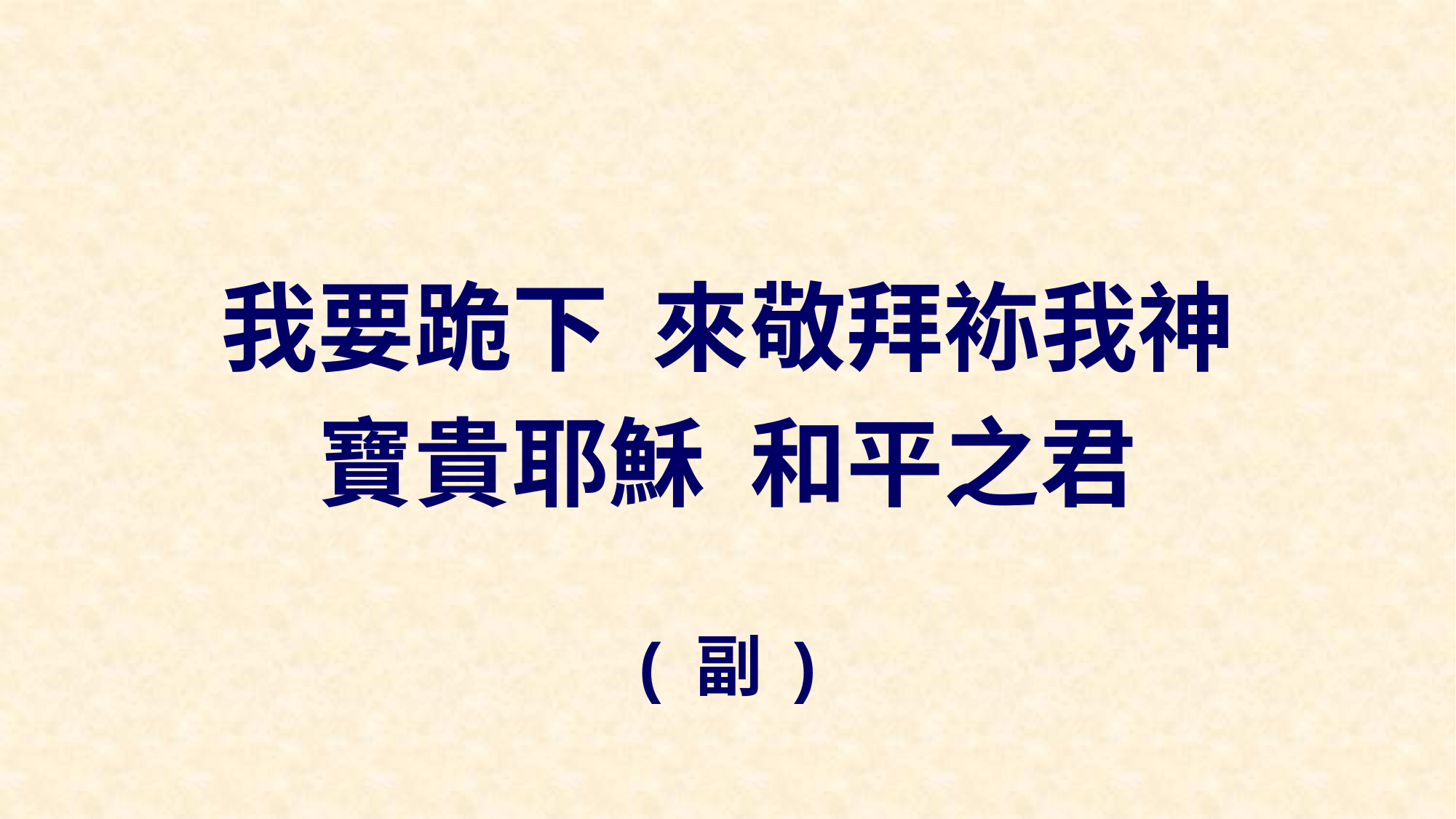

我要跪下  來敬拜袮我神
寶貴耶穌  和平之君
( 副 )